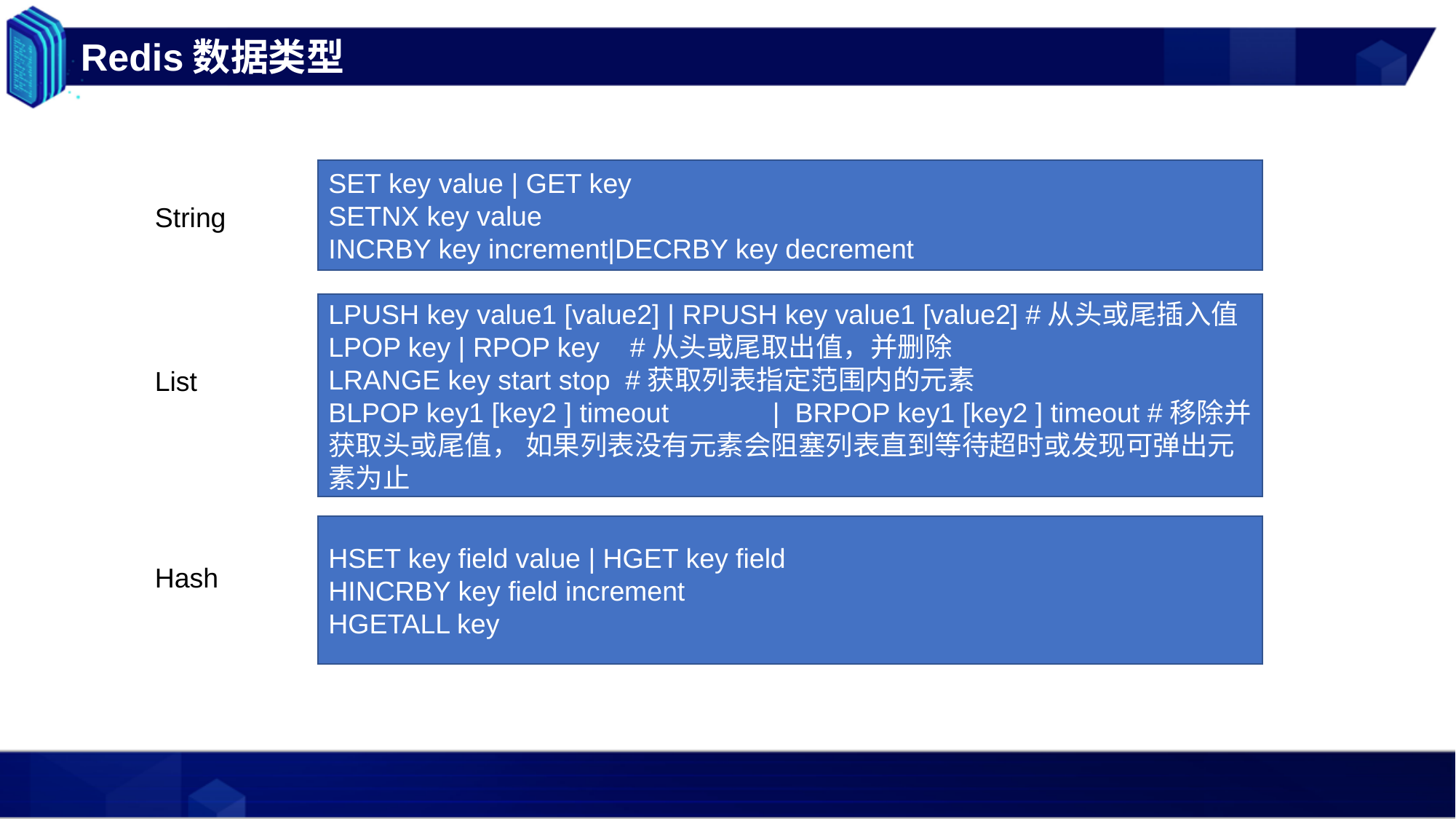

Redis数据类型
SET key value | GET key
SETNX key value
INCRBY key increment|DECRBY key decrement
String

List

Hash

LPUSH key value1 [value2] | RPUSH key value1 [value2] #从头或尾插入值
LPOP key | RPOP key    #从头或尾取出值，并删除
LRANGE key start stop  #获取列表指定范围内的元素
BLPOP key1 [key2 ] timeout	 |  BRPOP key1 [key2 ] timeout #移除并获取头或尾值， 如果列表没有元素会阻塞列表直到等待超时或发现可弹出元素为止
HSET key field value | HGET key field
HINCRBY key field increment
HGETALL key